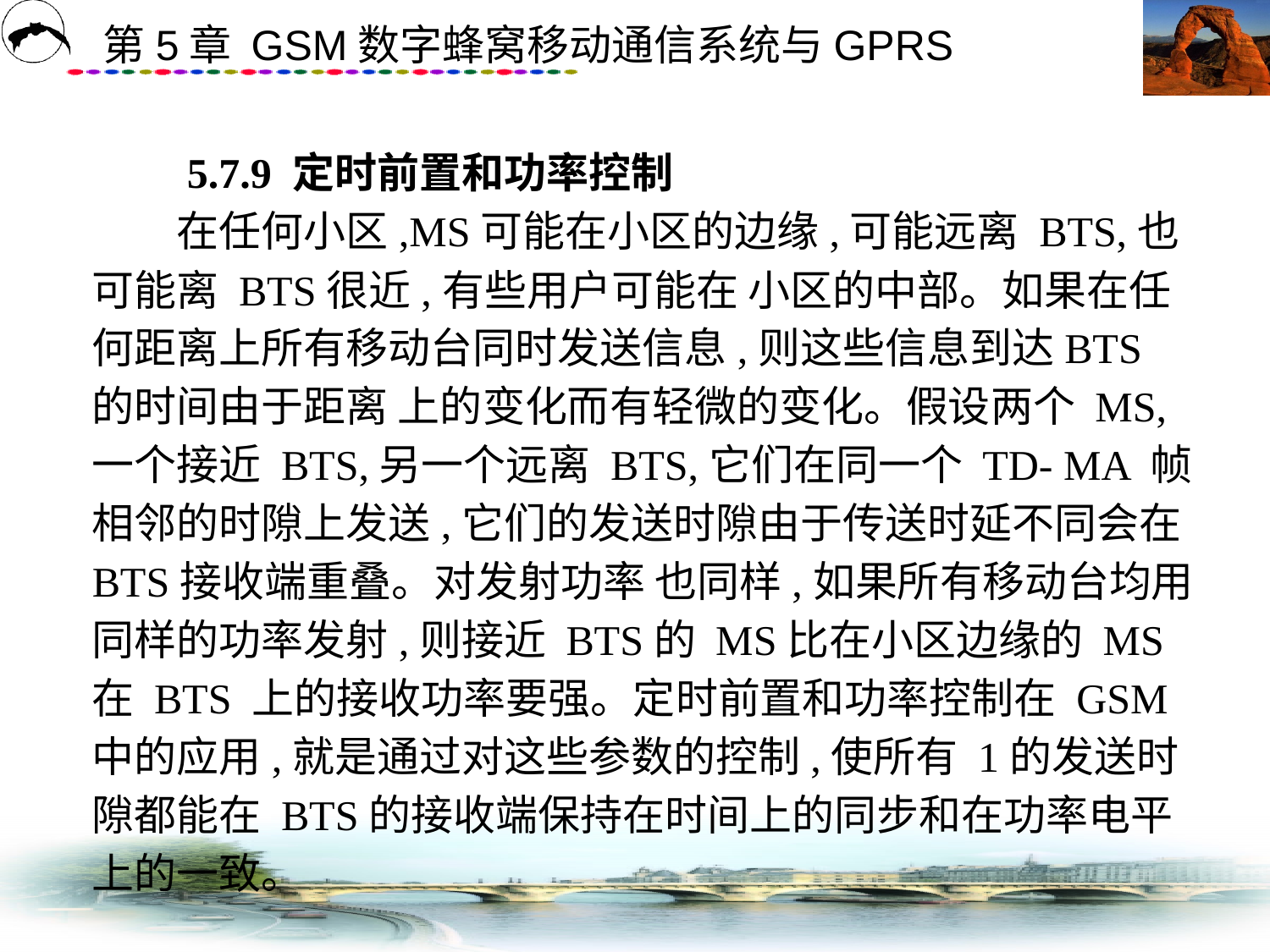

# 5.7.9 定时前置和功率控制 　　在任何小区,MS可能在小区的边缘,可能远离 BTS,也可能离 BTS很近,有些用户可能在 小区的中部。如果在任何距离上所有移动台同时发送信息,则这些信息到达BTS的时间由于距离 上的变化而有轻微的变化。假设两个 MS,一个接近 BTS,另一个远离 BTS,它们在同一个 TD- MA 帧相邻的时隙上发送,它们的发送时隙由于传送时延不同会在 BTS接收端重叠。对发射功率 也同样,如果所有移动台均用同样的功率发射,则接近 BTS的 MS比在小区边缘的 MS在 BTS 上的接收功率要强。定时前置和功率控制在 GSM 中的应用,就是通过对这些参数的控制,使所有 1的发送时隙都能在 BTS的接收端保持在时间上的同步和在功率电平上的一致。